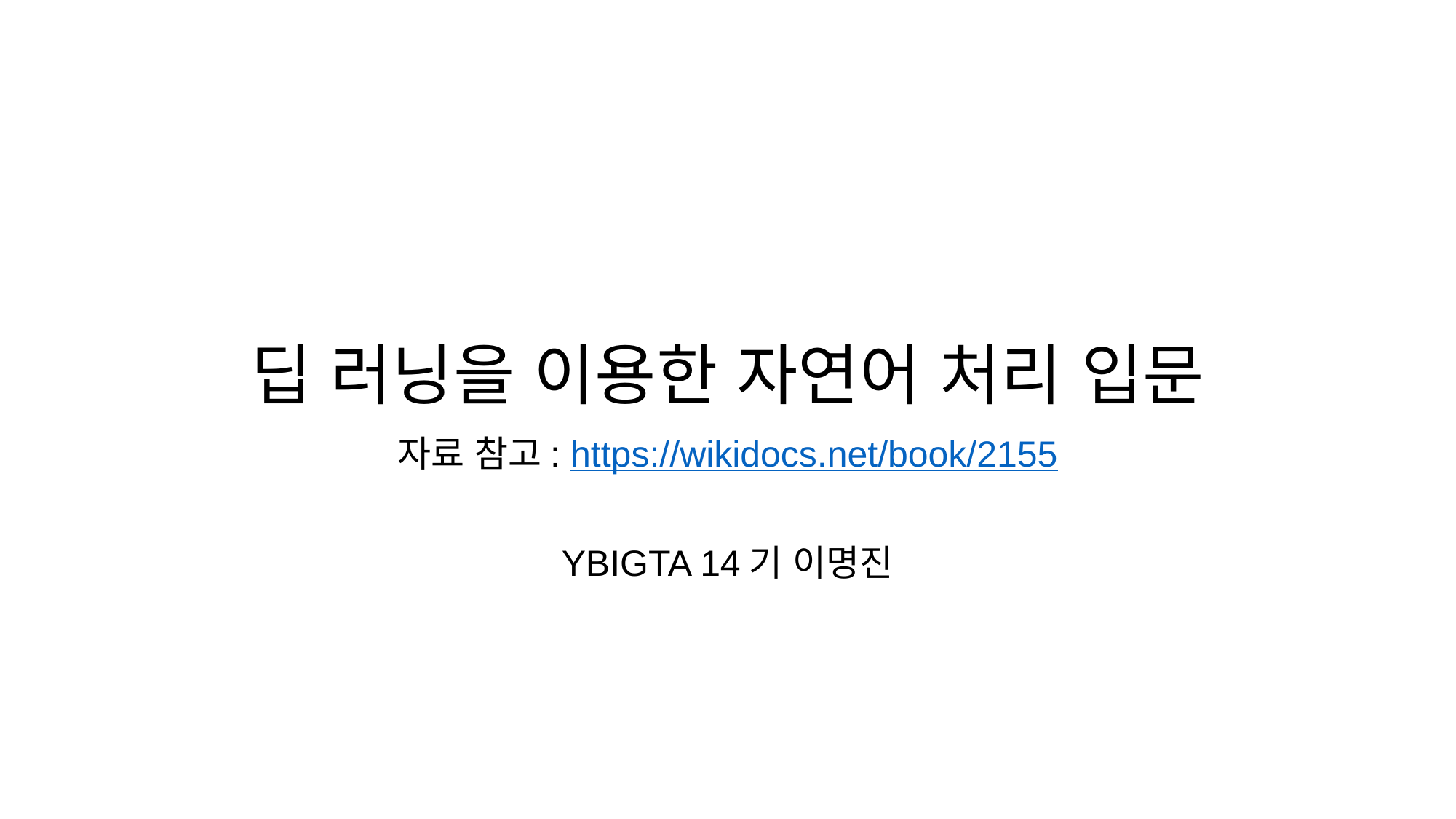

# 딥 러닝을 이용한 자연어 처리 입문
자료 참고: https://wikidocs.net/book/2155

YBIGTA 14기 이명진